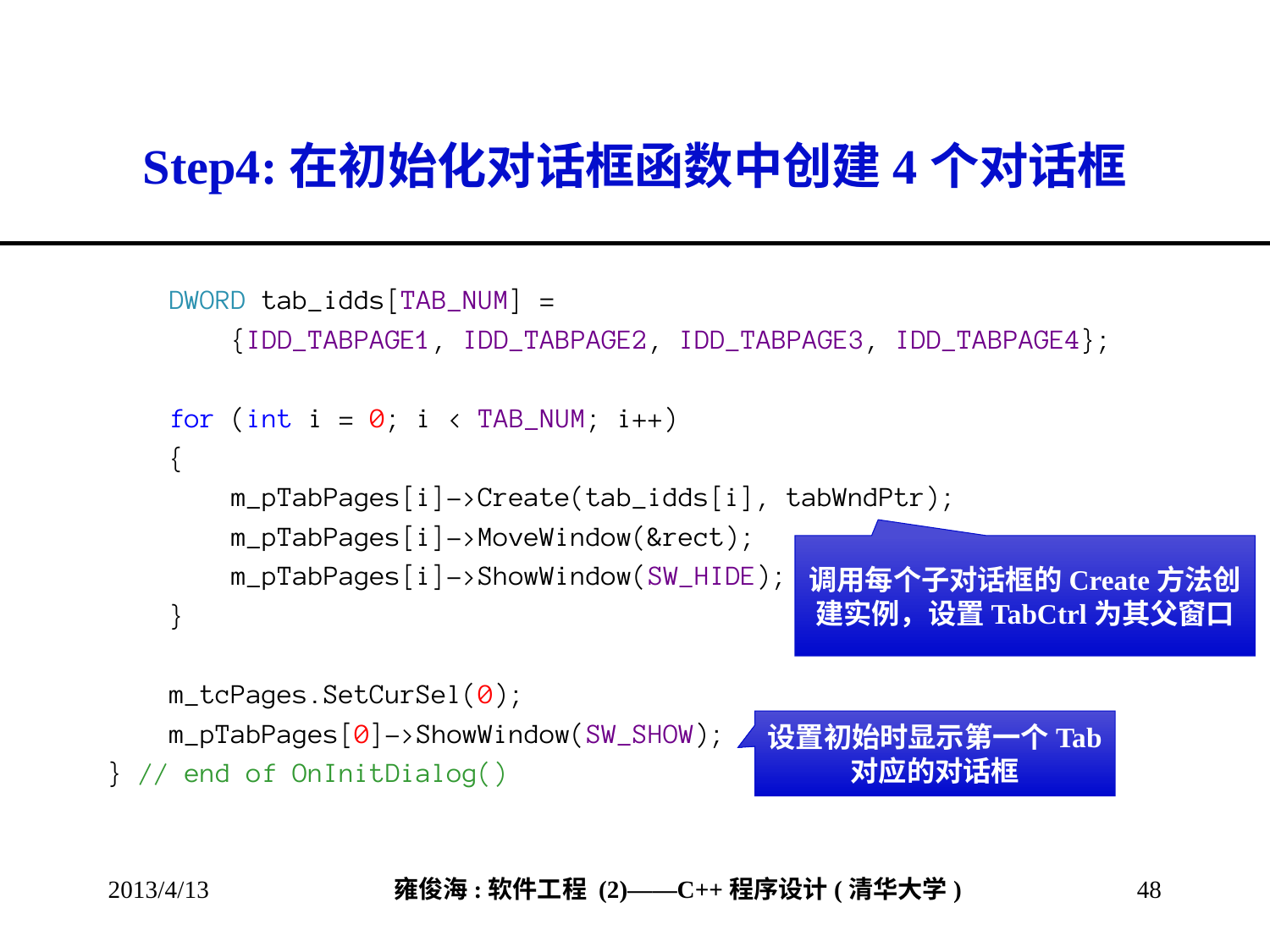

# Step4:在初始化对话框函数中创建4个对话框
    DWORD tab_idds[TAB_NUM] =
        {IDD_TABPAGE1, IDD_TABPAGE2, IDD_TABPAGE3, IDD_TABPAGE4};

    for (int i = 0; i < TAB_NUM; i++)
    {
        m_pTabPages[i]->Create(tab_idds[i], tabWndPtr);
        m_pTabPages[i]->MoveWindow(&rect);
        m_pTabPages[i]->ShowWindow(SW_HIDE);
    }

    m_tcPages.SetCurSel(0);
    m_pTabPages[0]->ShowWindow(SW_SHOW);
} // end of OnInitDialog()
调用每个子对话框的Create方法创建实例，设置TabCtrl为其父窗口
设置初始时显示第一个Tab对应的对话框
2013/4/13
48